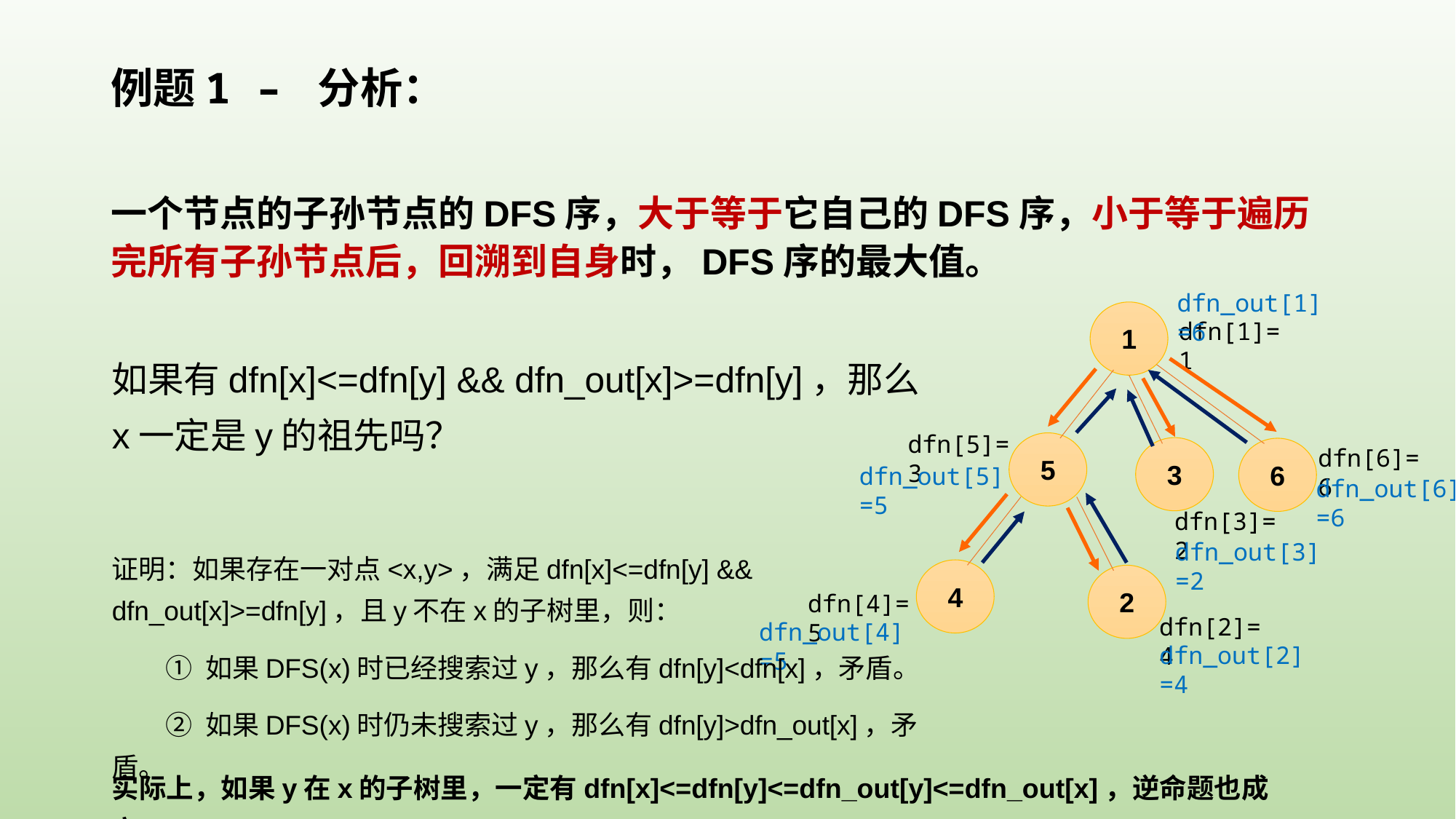

例题1 – 分析：
一个节点的子孙节点的DFS序，大于等于它自己的DFS序，小于等于遍历完所有子孙节点后，回溯到自身时，DFS序的最大值。
dfn_out[1]=6
1
dfn[1]=1
如果有dfn[x]<=dfn[y] && dfn_out[x]>=dfn[y]，那么x一定是y的祖先吗？

证明：如果存在一对点<x,y>，满足dfn[x]<=dfn[y] && dfn_out[x]>=dfn[y]，且y不在x的子树里，则：
         ① 如果DFS(x)时已经搜索过y，那么有dfn[y]<dfn[x]，矛盾。
         ② 如果DFS(x)时仍未搜索过y，那么有dfn[y]>dfn_out[x]，矛盾。

dfn[5]=3
5
3
dfn[6]=6
6
dfn_out[5]=5
dfn_out[6]=6

dfn[3]=2

dfn_out[3]=2
4
2
dfn[4]=5
dfn[2]=4
dfn_out[4]=5
dfn_out[2]=4
实际上，如果y在x的子树里，一定有dfn[x]<=dfn[y]<=dfn_out[y]<=dfn_out[x]，逆命题也成立。